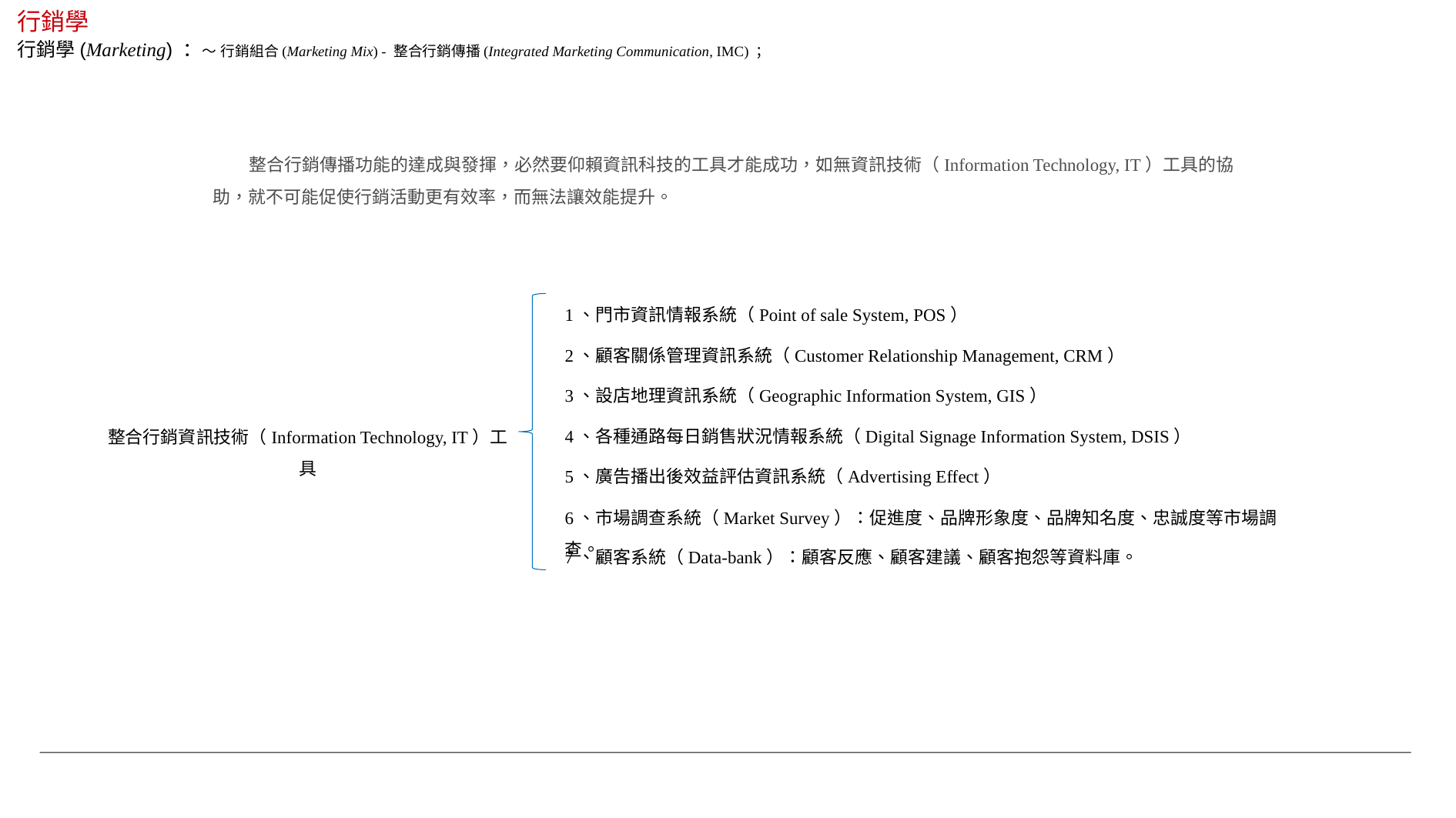

行銷學
行銷學(Marketing) ：～ 行銷組合(Marketing Mix) - 整合行銷傳播(Integrated Marketing Communication, IMC) ；
        整合行銷傳播功能的達成與發揮，必然要仰賴資訊科技的工具才能成功，如無資訊技術（Information Technology, IT）工具的協助，就不可能促使行銷活動更有效率，而無法讓效能提升。
1、門市資訊情報系統（Point of sale System, POS）

2、顧客關係管理資訊系統（Customer Relationship Management, CRM）
3、設店地理資訊系統（Geographic Information System, GIS）
4、各種通路每日銷售狀況情報系統（Digital Signage Information System, DSIS）
整合行銷資訊技術（Information Technology, IT）工具
5、廣告播出後效益評估資訊系統（Advertising Effect）
6、市場調查系統（Market Survey）：促進度、品牌形象度、品牌知名度、忠誠度等市場調查。
7、顧客系統（Data-bank）：顧客反應、顧客建議、顧客抱怨等資料庫。